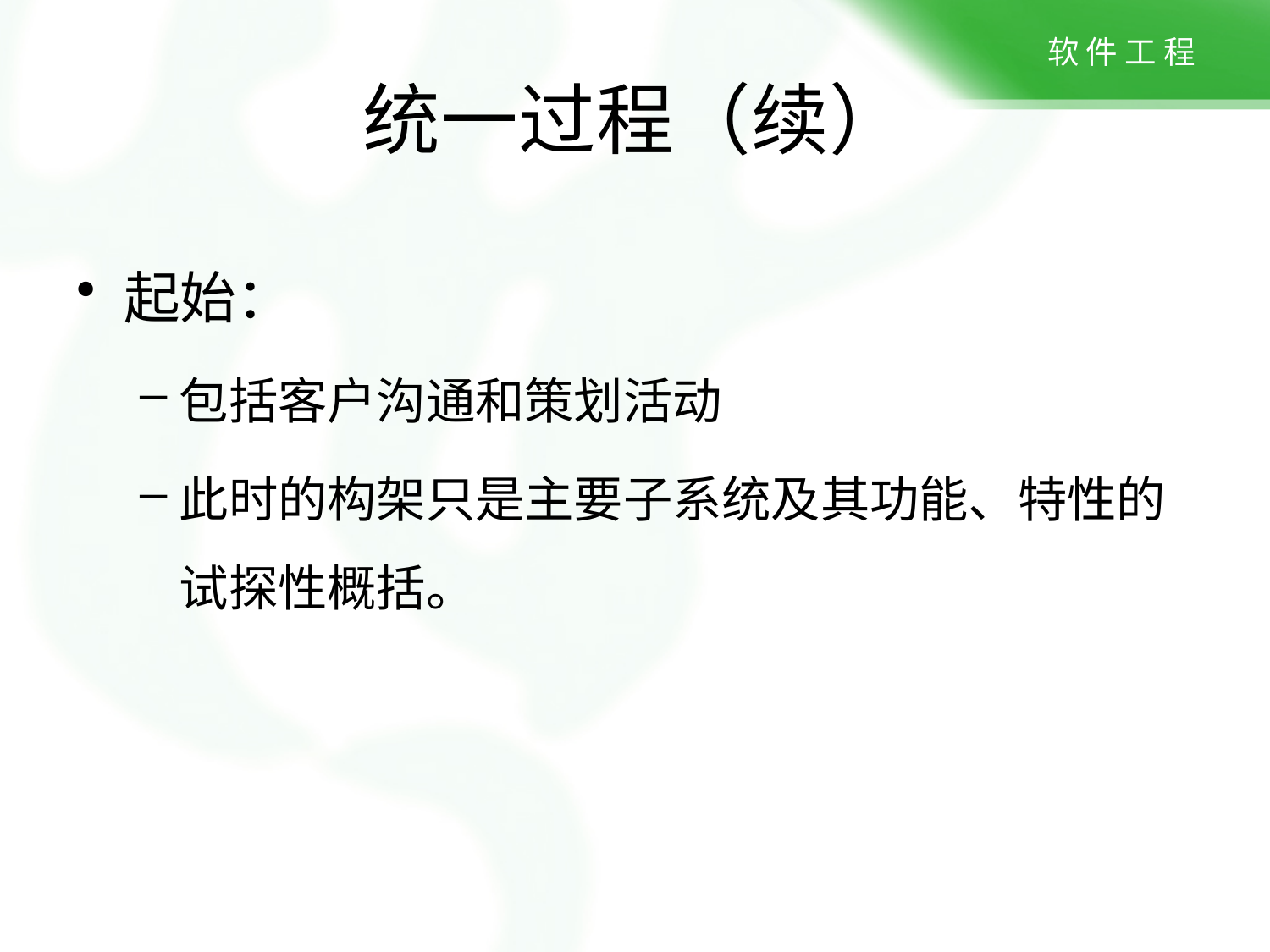

# 统一过程（续）
起始：
包括客户沟通和策划活动
此时的构架只是主要子系统及其功能、特性的试探性概括。